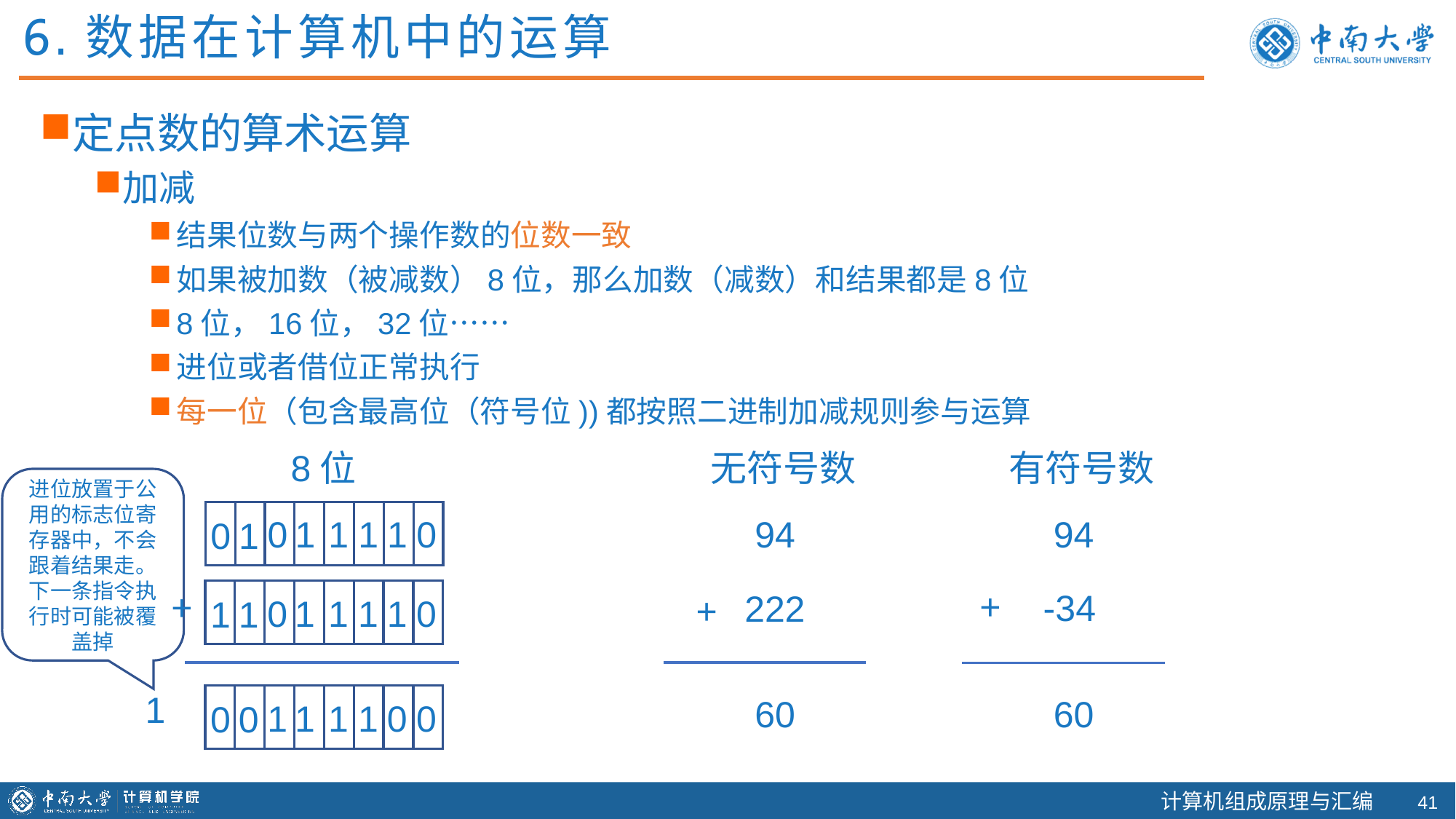

6.数据在计算机中的运算
定点数的算术运算
加减
结果位数与两个操作数的位数一致
如果被加数（被减数）8位，那么加数（减数）和结果都是8位
8位，16位，32位……
进位或者借位正常执行
每一位（包含最高位（符号位))都按照二进制加减规则参与运算

无符号数
8位
有符号数
进位放置于公用的标志位寄存器中，不会跟着结果走。
下一条指令执行时可能被覆盖掉

94
94
0
1
1
1
1
0
1
0
+
+
-34

222
+
0
1
1
1
1
0
1
1
1

60
60
1
1
1
1
0
0
0
0
41